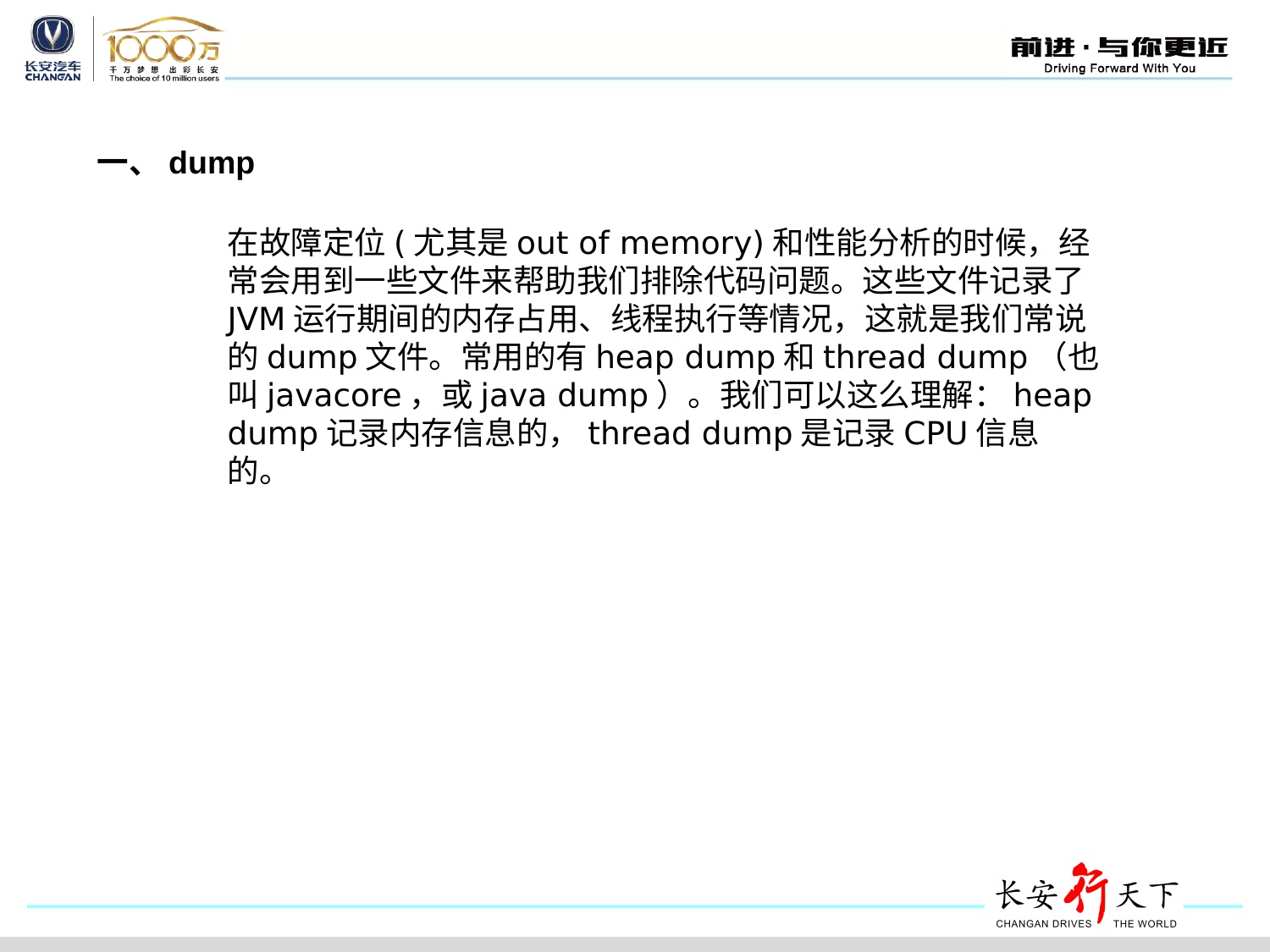

一、dump
在故障定位(尤其是out of memory)和性能分析的时候，经常会用到一些文件来帮助我们排除代码问题。这些文件记录了JVM运行期间的内存占用、线程执行等情况，这就是我们常说的dump文件。常用的有heap dump和thread dump（也叫javacore，或java dump）。我们可以这么理解：heap dump记录内存信息的，thread dump是记录CPU信息的。